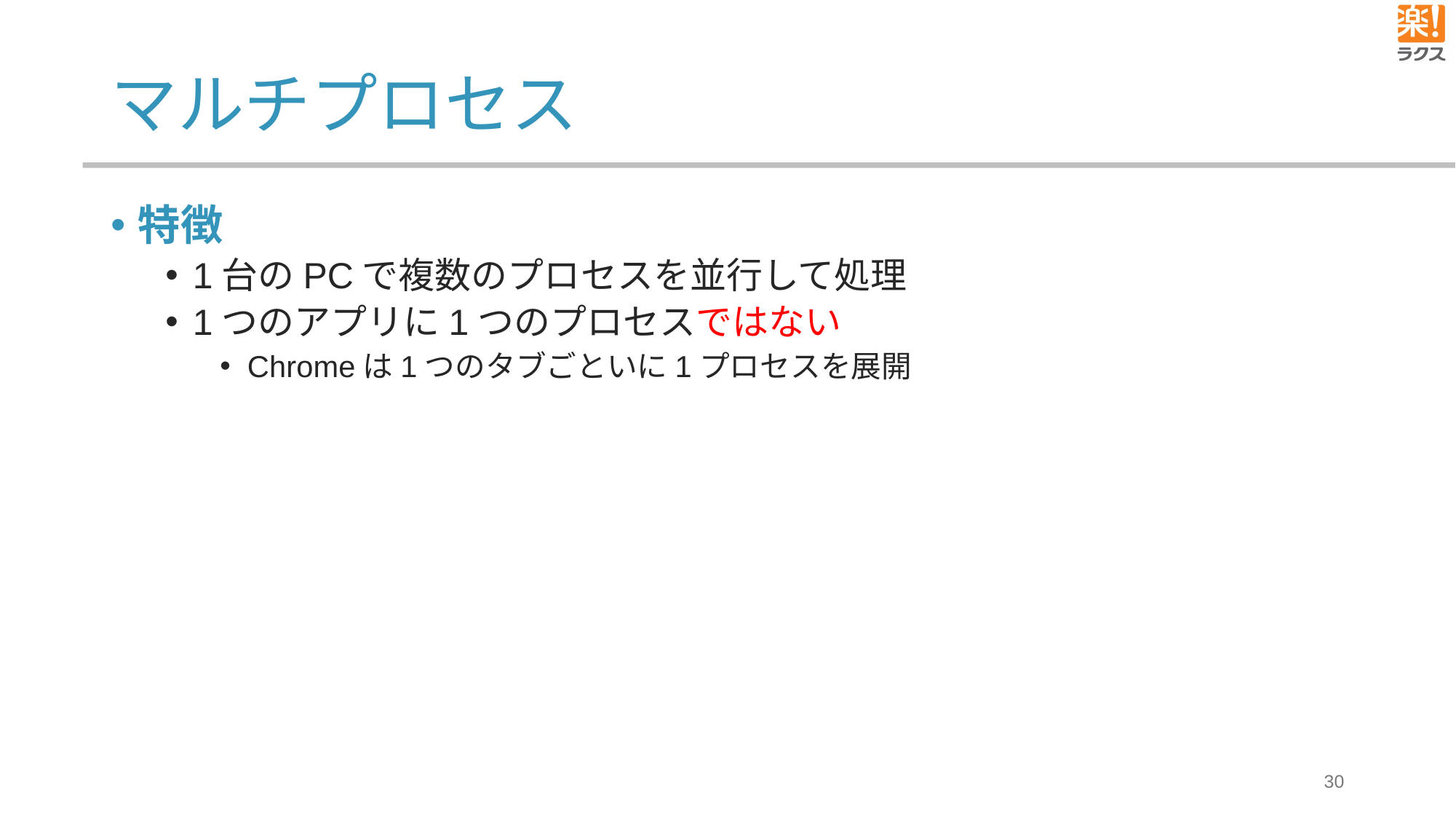

# マルチプロセス
特徴
1台のPCで複数のプロセスを並行して処理
1つのアプリに1つのプロセスではない
Chromeは1つのタブごといに1プロセスを展開
30